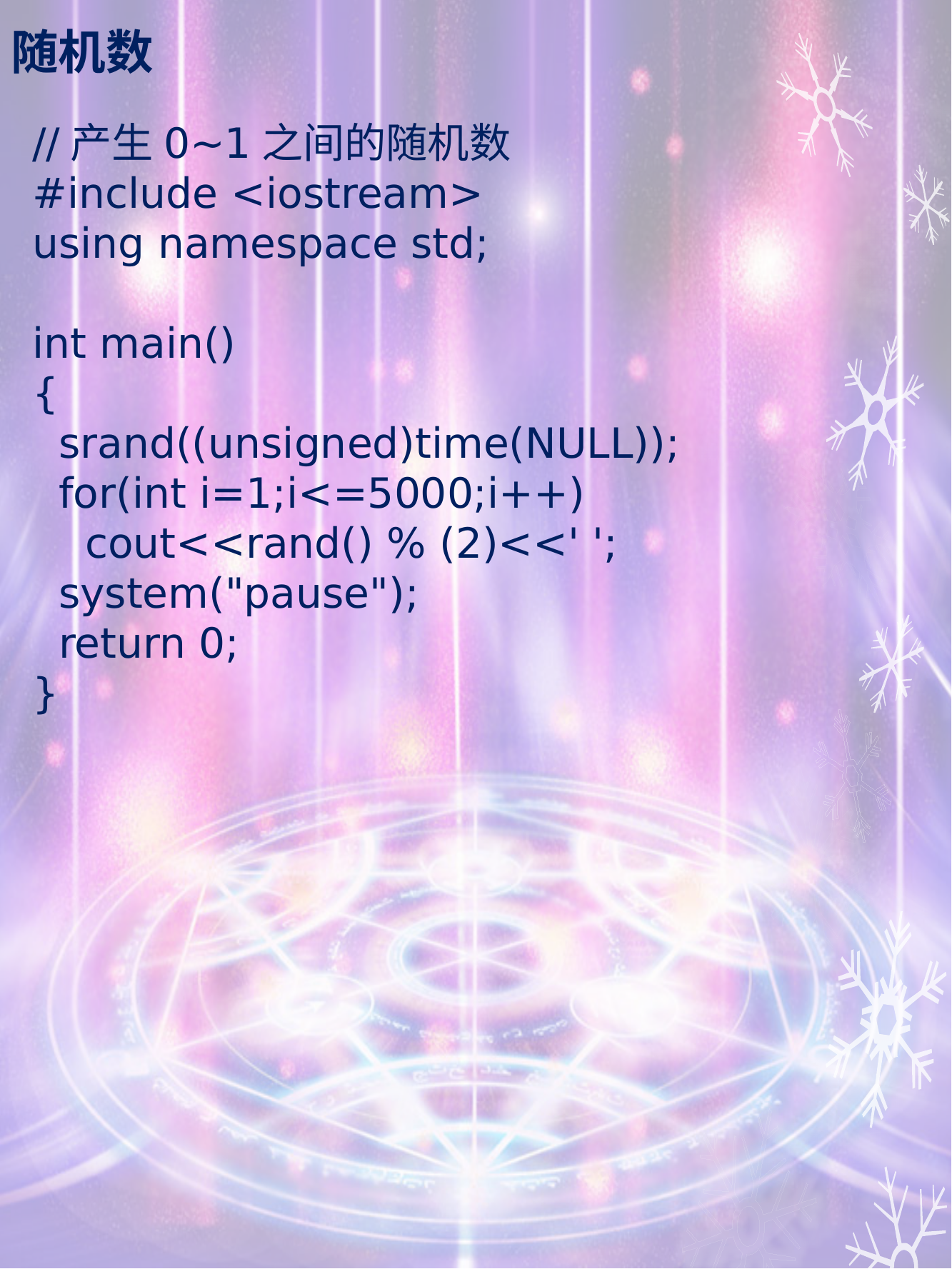

# 随机数
//产生0~1之间的随机数
#include <iostream>
using namespace std;

int main()
{
  srand((unsigned)time(NULL));
  for(int i=1;i<=5000;i++)
    cout<<rand() % (2)<<' ';
  system("pause");
  return 0;
}